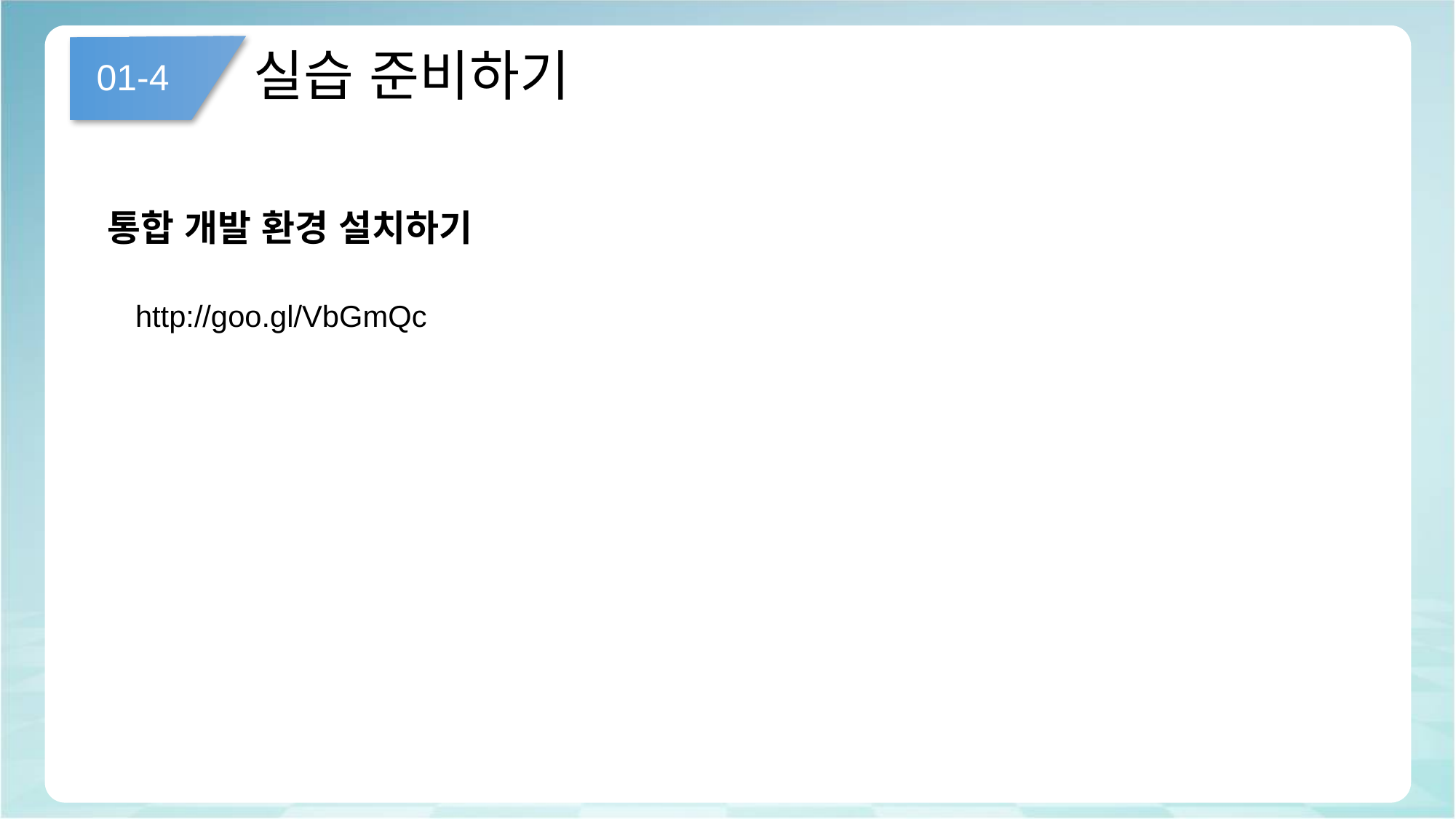

# 실습 준비하기
01-4
통합 개발 환경 설치하기
http://goo.gl/VbGmQc